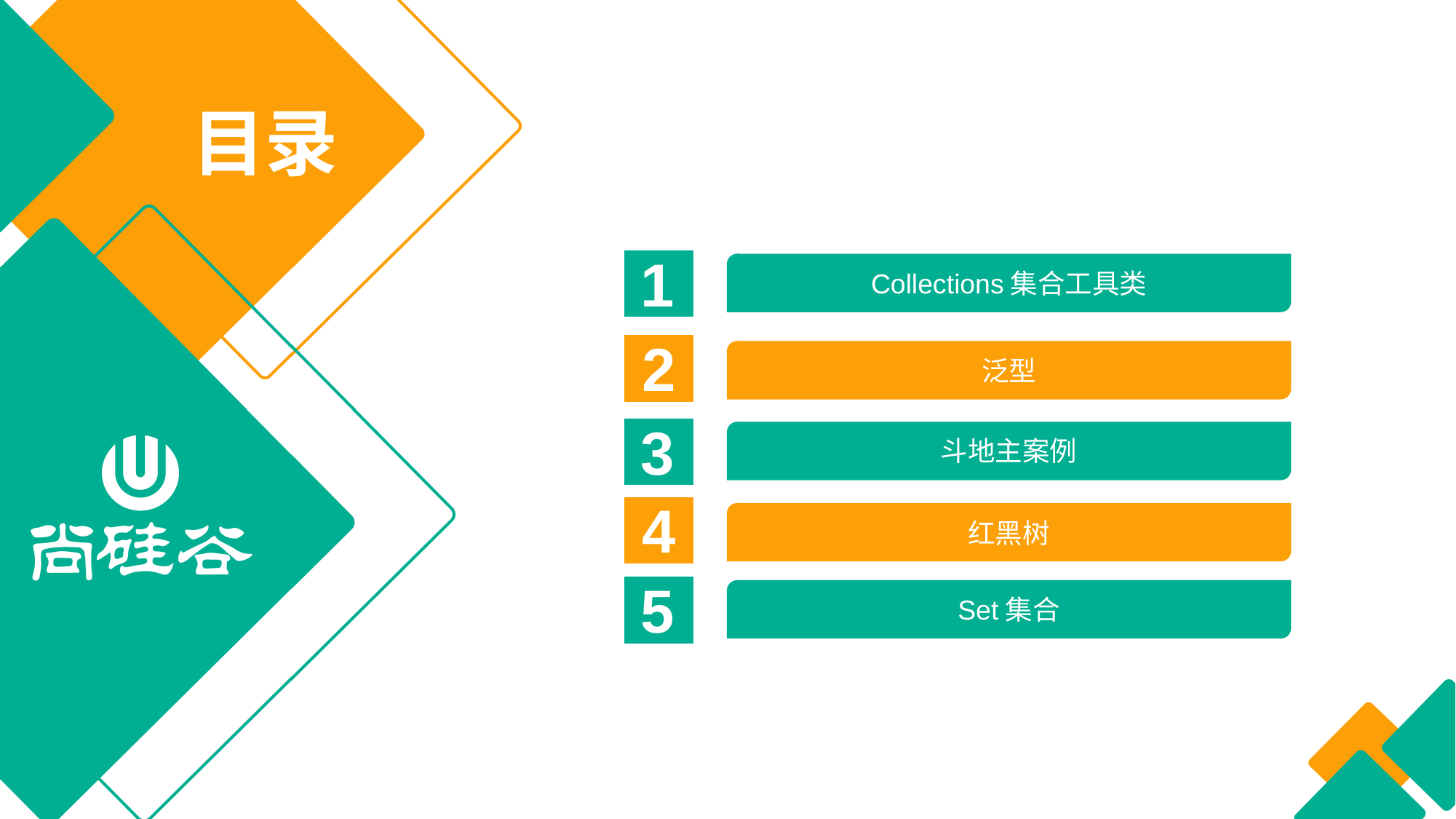

目录
1

Collections集合工具类
2

泛型
3

斗地主案例
4

红黑树
5

Set集合